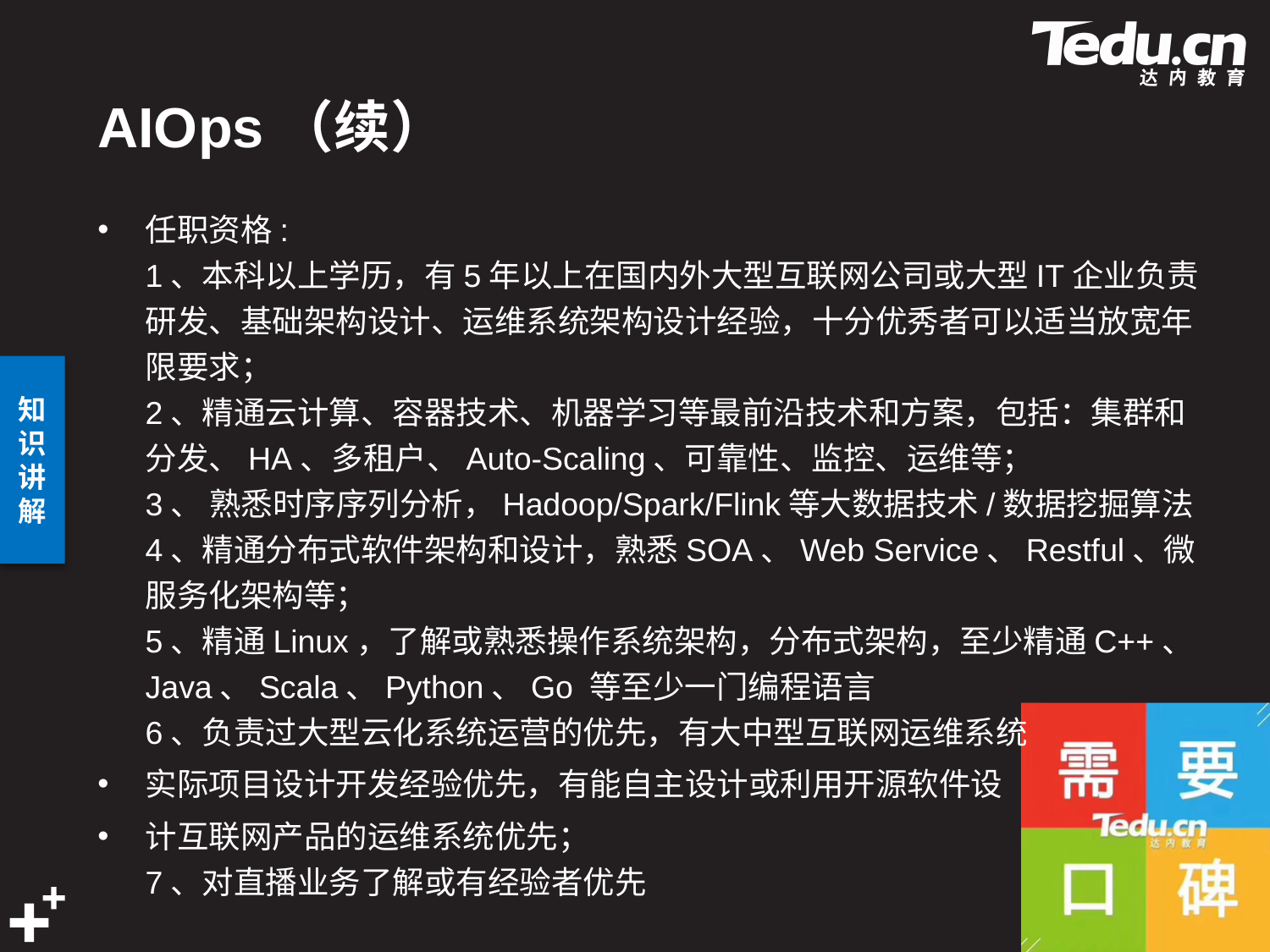

# AIOps（续）
任职资格: 
1、本科以上学历，有5年以上在国内外大型互联网公司或大型IT企业负责研发、基础架构设计、运维系统架构设计经验，十分优秀者可以适当放宽年限要求；
2、精通云计算、容器技术、机器学习等最前沿技术和方案，包括：集群和分发、HA、多租户、Auto-Scaling、可靠性、监控、运维等；
3、 熟悉时序序列分析，Hadoop/Spark/Flink等大数据技术/数据挖掘算法
4、精通分布式软件架构和设计，熟悉SOA、Web Service、Restful、微服务化架构等；
5、精通Linux，了解或熟悉操作系统架构，分布式架构，至少精通C++、Java、Scala、Python、Go 等至少一门编程语言
6、负责过大型云化系统运营的优先，有大中型互联网运维系统
实际项目设计开发经验优先，有能自主设计或利用开源软件设
计互联网产品的运维系统优先；
7、对直播业务了解或有经验者优先